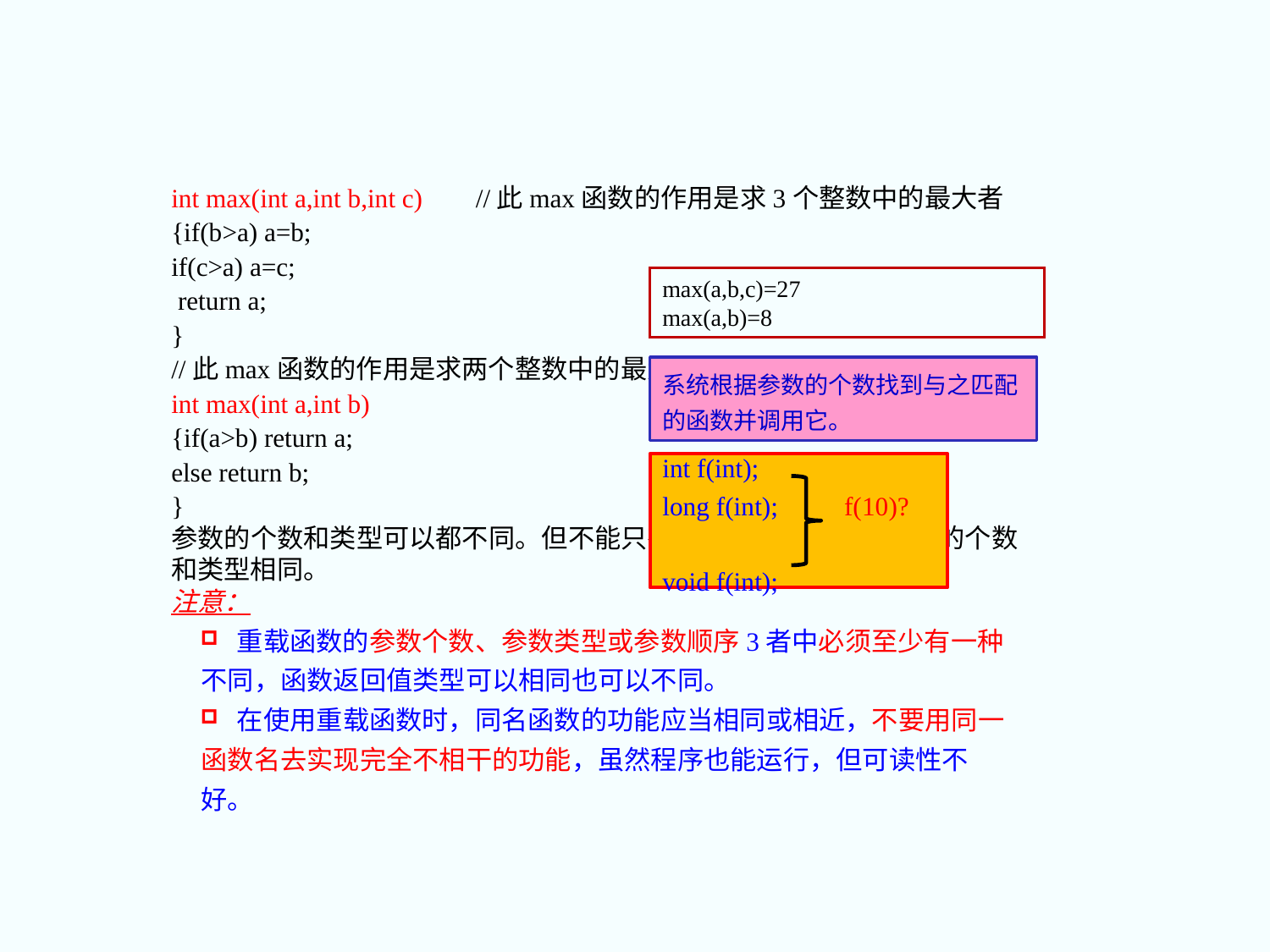

int max(int a,int b,int c)        //此max函数的作用是求3个整数中的最大者
{if(b>a) a=b;
if(c>a) a=c;
 return a;
}
//此max函数的作用是求两个整数中的最大者
int max(int a,int b)
{if(a>b) return a;
else return b;
}
参数的个数和类型可以都不同。但不能只有函数的类型不同而参数的个数和类型相同。
注意：
  重载函数的参数个数、参数类型或参数顺序3者中必须至少有一种不同，函数返回值类型可以相同也可以不同。
  在使用重载函数时，同名函数的功能应当相同或相近，不要用同一函数名去实现完全不相干的功能，虽然程序也能运行，但可读性不好。

max(a,b,c)=27
max(a,b)=8
系统根据参数的个数找到与之匹配的函数并调用它。
int f(int);
long f(int);          f(10)?
void f(int);